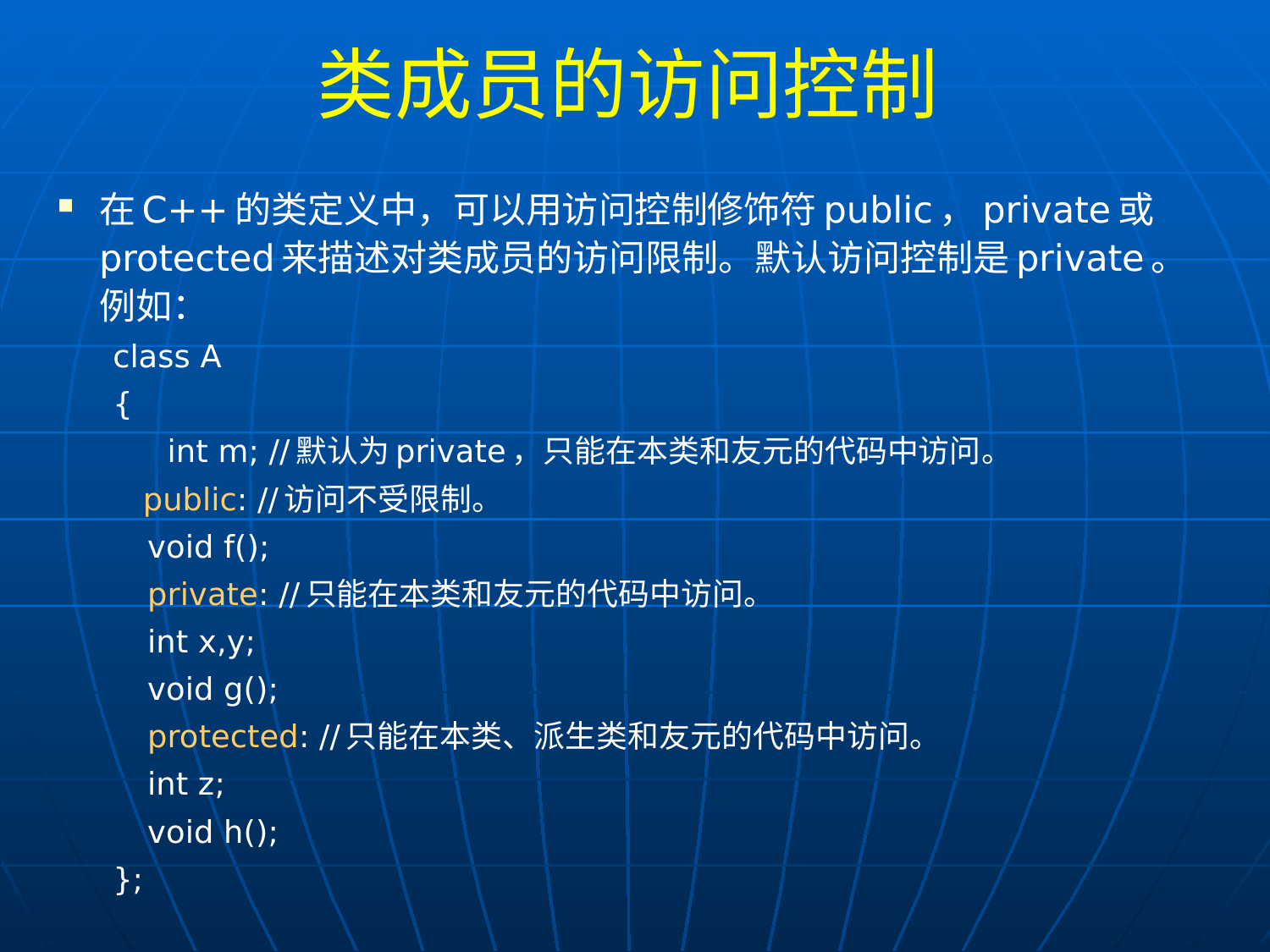

# 类成员的访问控制
在C++的类定义中，可以用访问控制修饰符public，private或protected来描述对类成员的访问限制。默认访问控制是private。 例如：
class A
{
	  int m; //默认为private，只能在本类和友元的代码中访问。
   public: //访问不受限制。
		void f();
	private: //只能在本类和友元的代码中访问。
		int x,y;
		void g();
	protected: //只能在本类、派生类和友元的代码中访问。
		int z;
		void h();
};